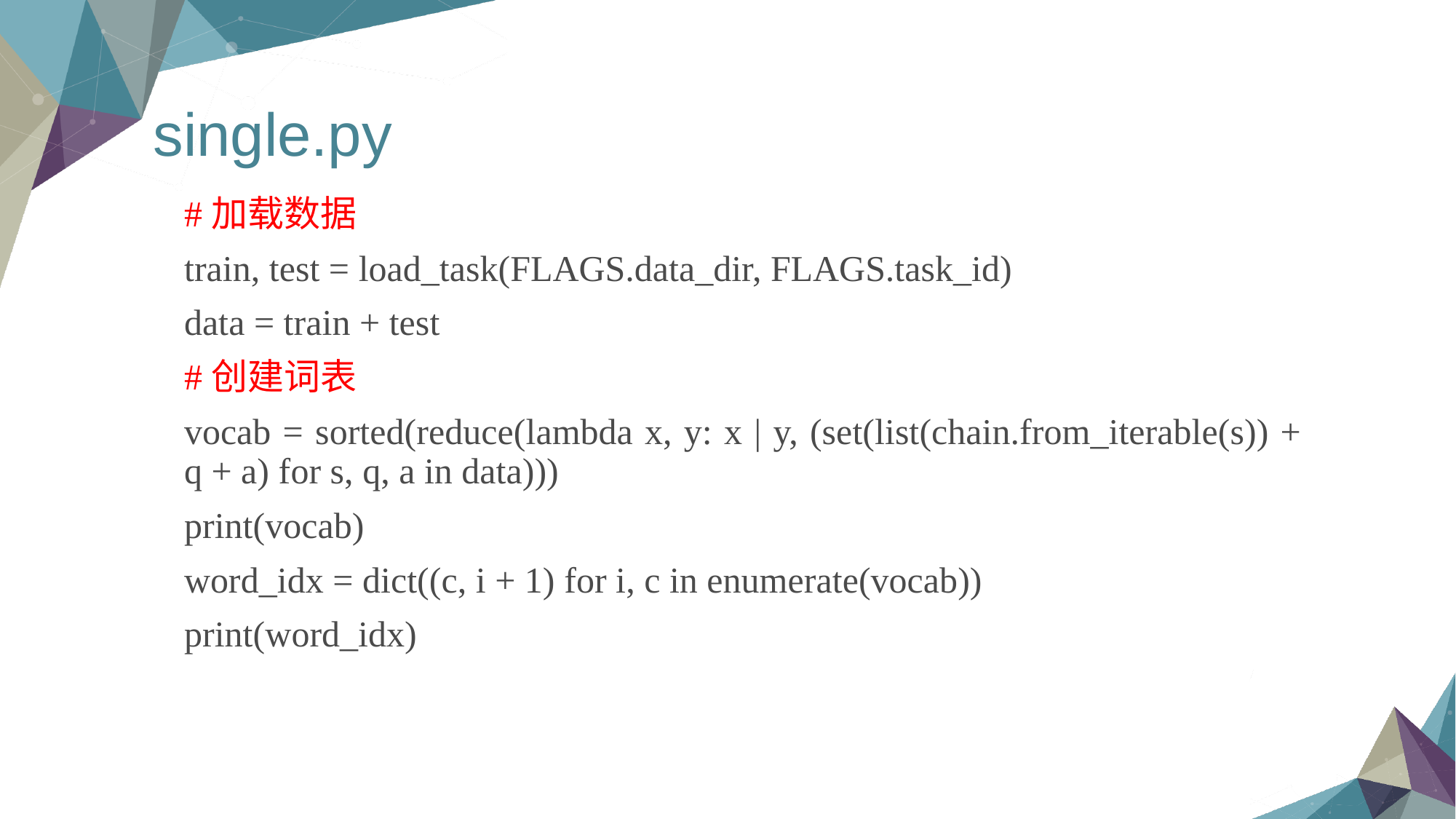

# single.py
#加载数据
train, test = load_task(FLAGS.data_dir, FLAGS.task_id)
data = train + test
#创建词表
vocab = sorted(reduce(lambda x, y: x | y, (set(list(chain.from_iterable(s)) + q + a) for s, q, a in data)))
print(vocab)
word_idx = dict((c, i + 1) for i, c in enumerate(vocab))
print(word_idx)